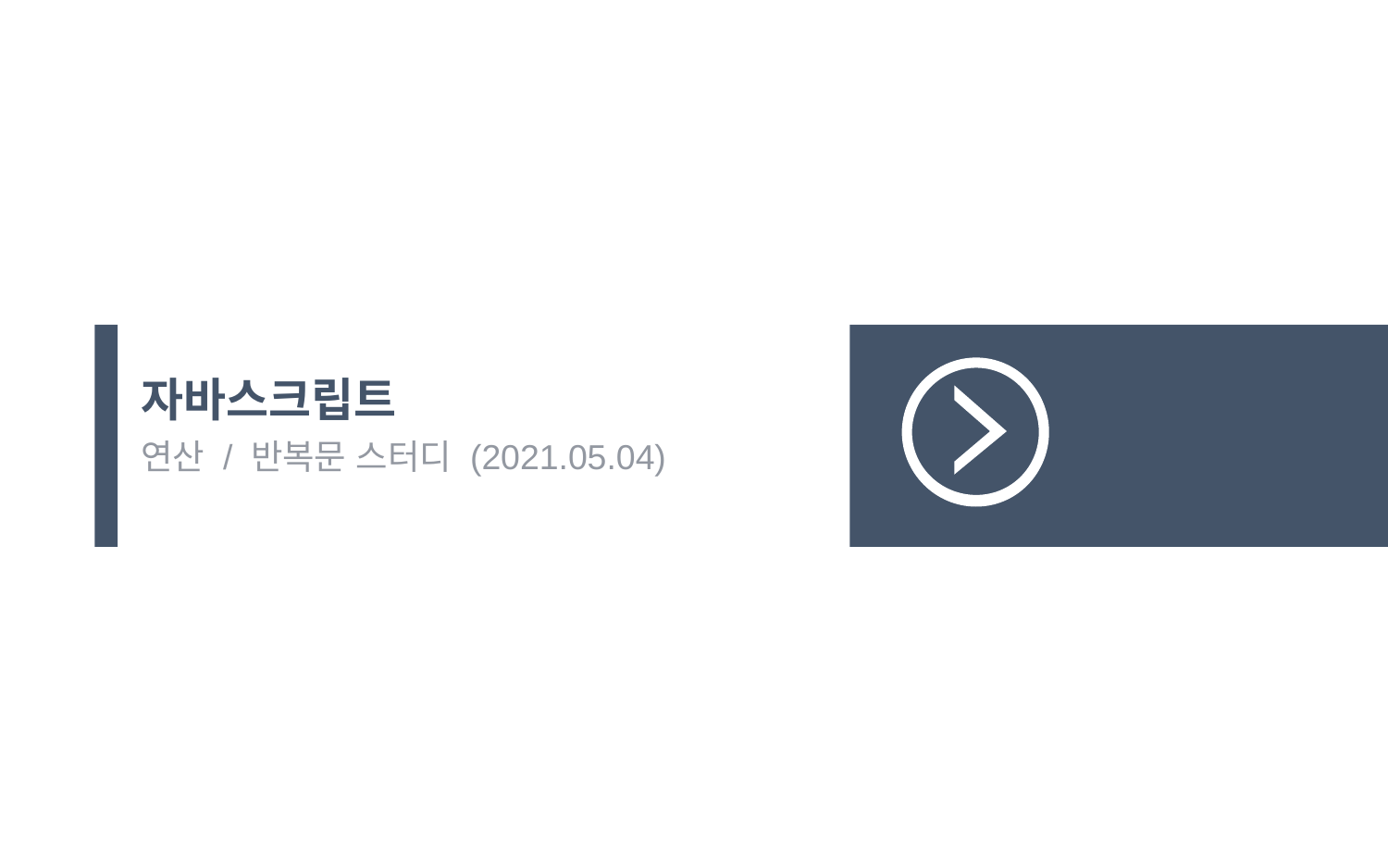

# 자바스크립트
연산 / 반복문 스터디 (2021.05.04)